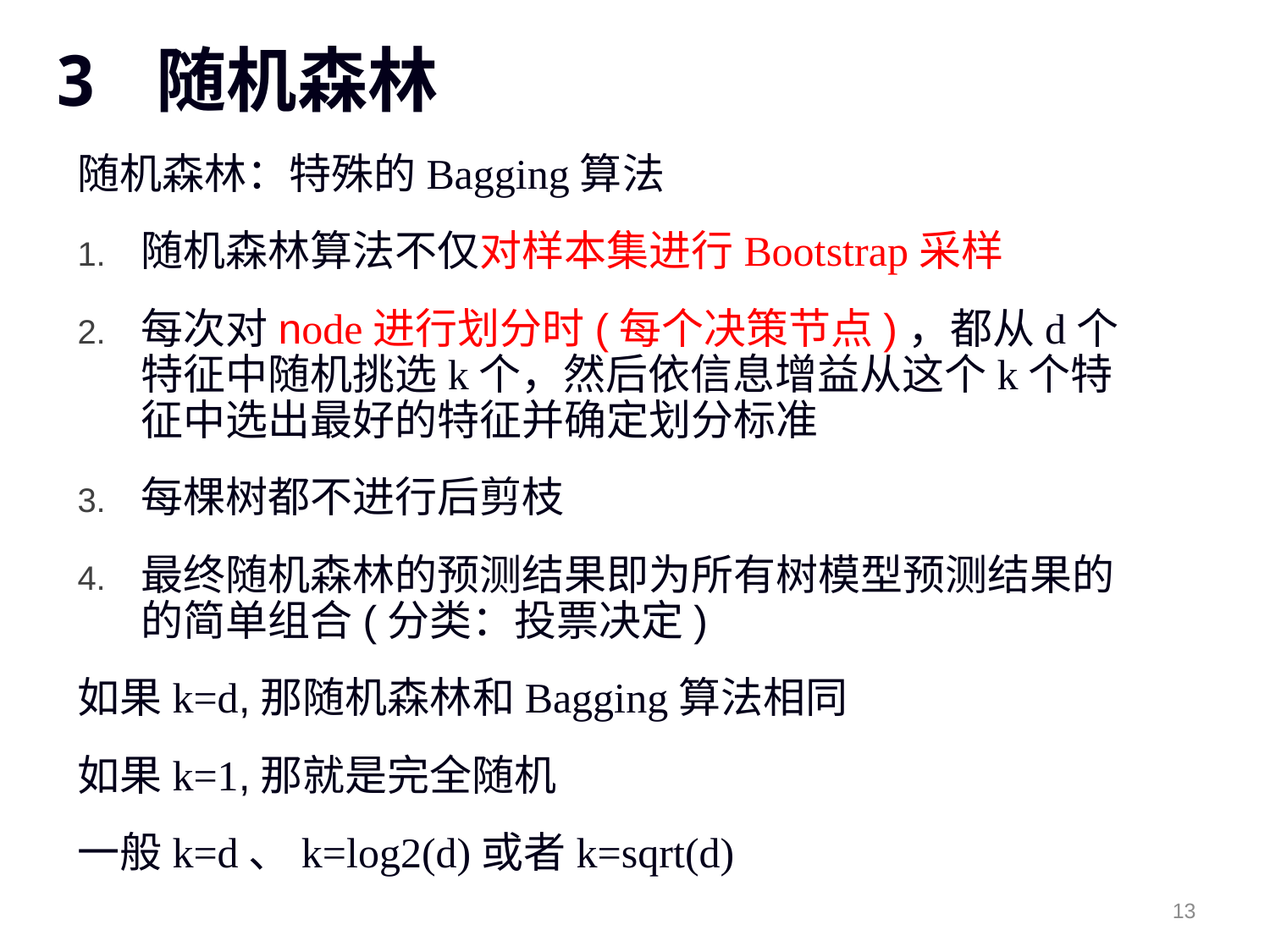

# 3 随机森林
随机森林：特殊的Bagging算法
随机森林算法不仅对样本集进行Bootstrap采样
每次对node进行划分时(每个决策节点)，都从d个特征中随机挑选k个，然后依信息增益从这个k个特征中选出最好的特征并确定划分标准
每棵树都不进行后剪枝
最终随机森林的预测结果即为所有树模型预测结果的的简单组合(分类：投票决定)
如果k=d,那随机森林和Bagging算法相同
如果k=1,那就是完全随机
一般k=d、k=log2(d)或者k=sqrt(d)